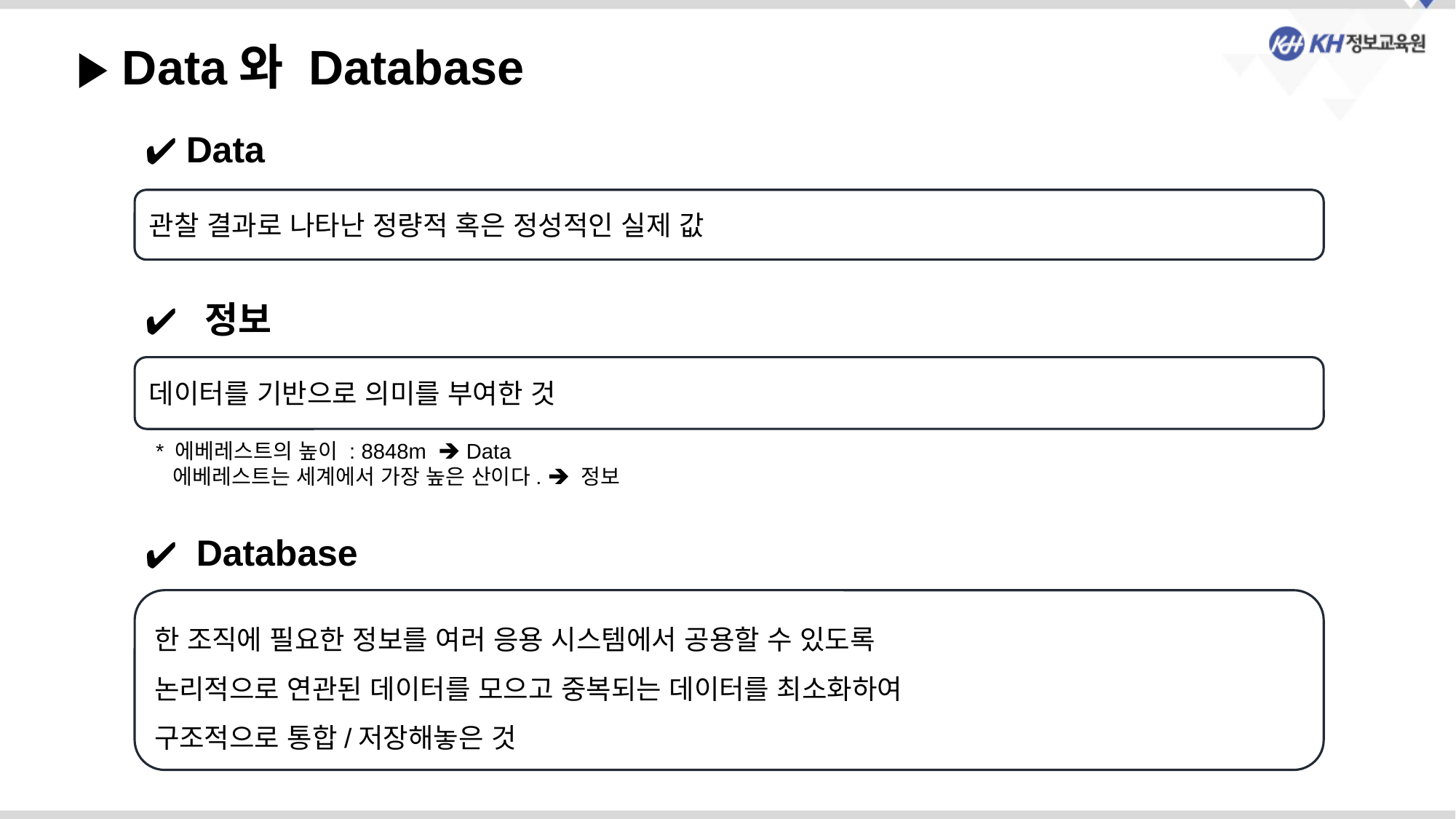

▶ Data와 Database
Data
관찰 결과로 나타난 정량적 혹은 정성적인 실제 값
 정보
데이터를 기반으로 의미를 부여한 것
* 에베레스트의 높이 : 8848m  🡺 Data
  에베레스트는 세계에서 가장 높은 산이다. 🡺 정보
 Database
한 조직에 필요한 정보를 여러 응용 시스템에서 공용할 수 있도록
논리적으로 연관된 데이터를 모으고 중복되는 데이터를 최소화하여
구조적으로 통합/저장해놓은 것